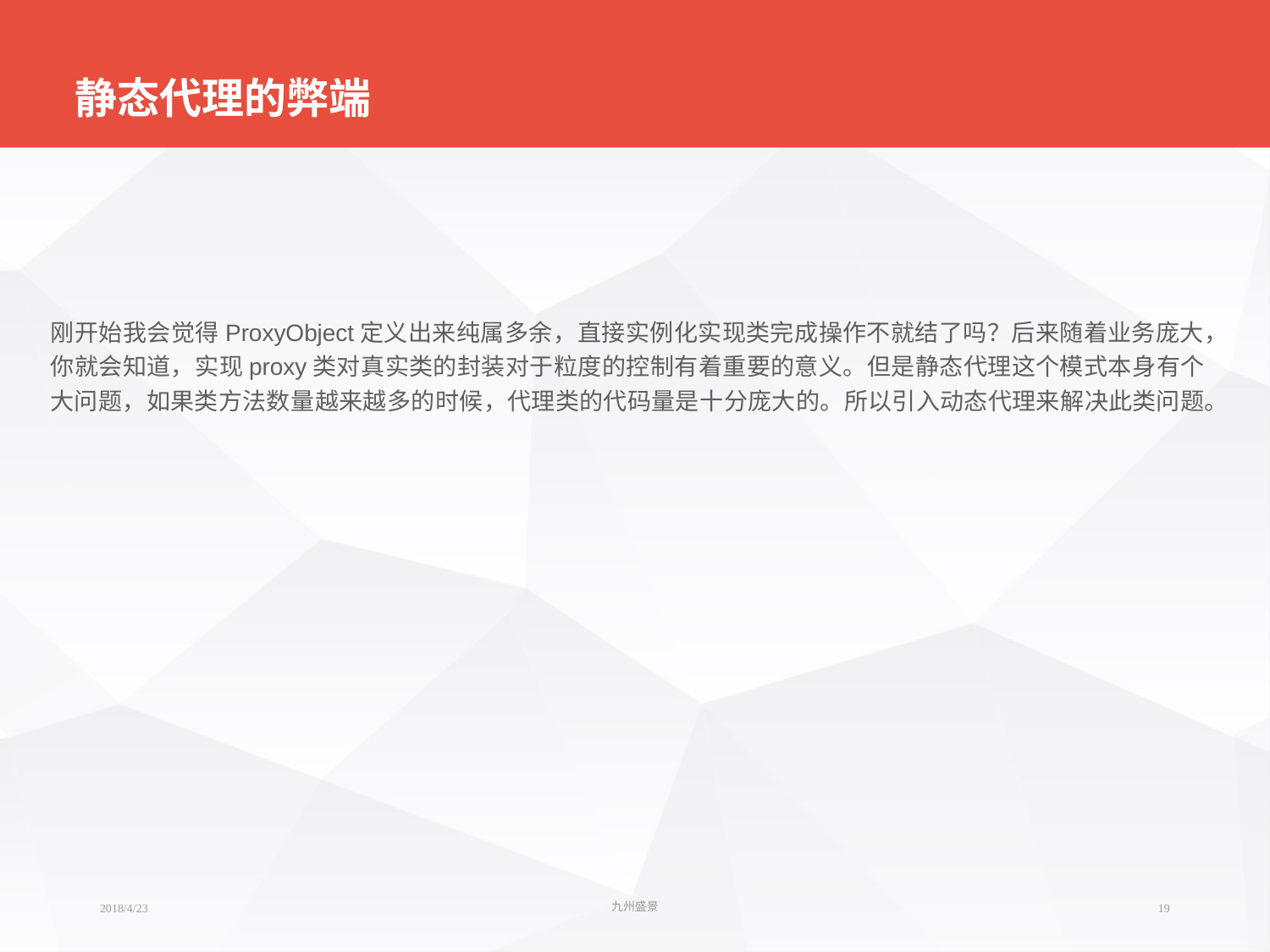

# 静态代理的弊端
刚开始我会觉得ProxyObject定义出来纯属多余，直接实例化实现类完成操作不就结了吗？后来随着业务庞大，你就会知道，实现proxy类对真实类的封装对于粒度的控制有着重要的意义。但是静态代理这个模式本身有个大问题，如果类方法数量越来越多的时候，代理类的代码量是十分庞大的。所以引入动态代理来解决此类问题。
2018/4/23
九州盛景
19